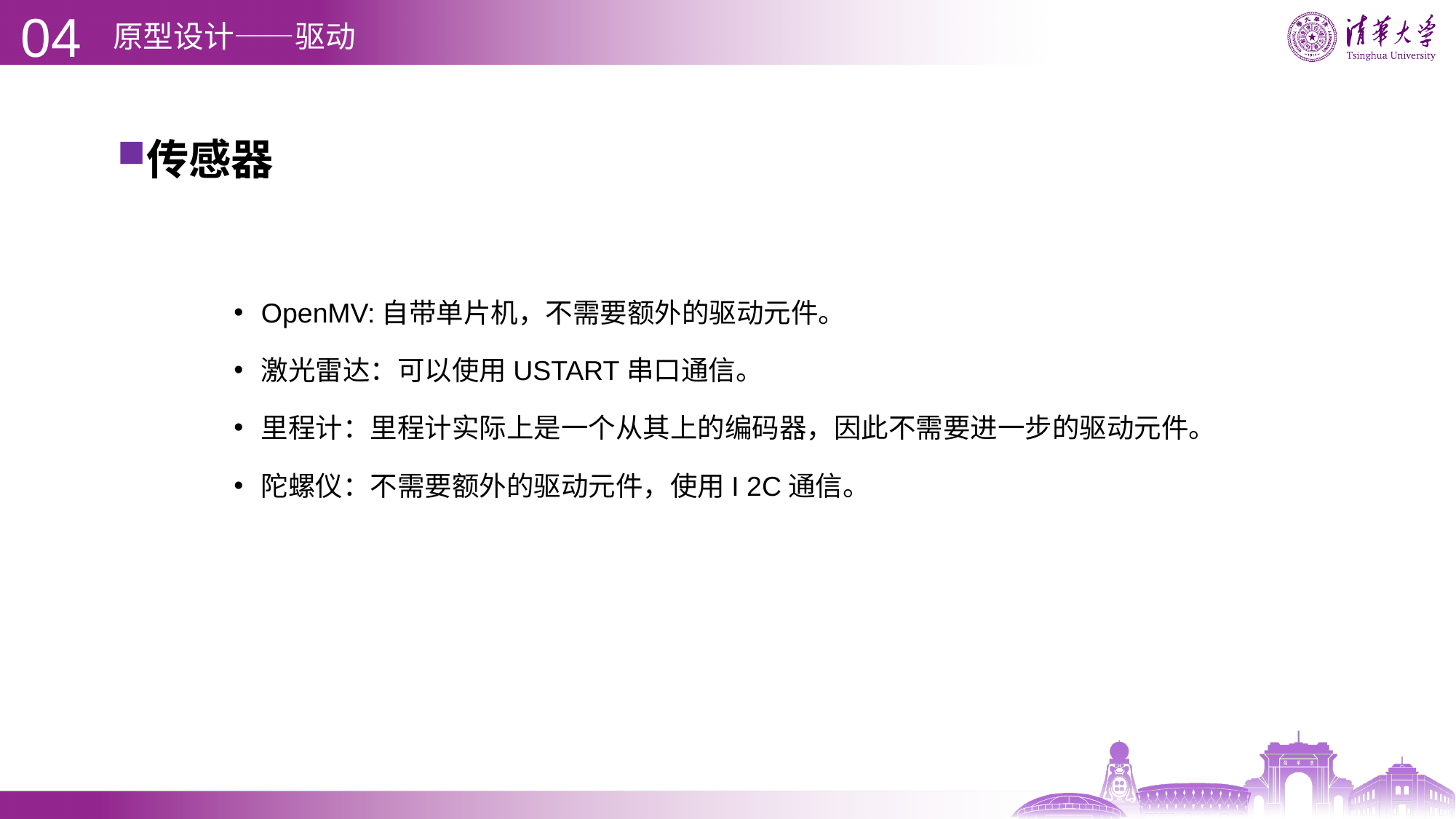

04
# 原型设计——驱动
传感器
OpenMV:自带单片机，不需要额外的驱动元件。
激光雷达：可以使用USTART串口通信。
里程计：里程计实际上是一个从其上的编码器，因此不需要进一步的驱动元件。
陀螺仪：不需要额外的驱动元件，使用I 2C通信。